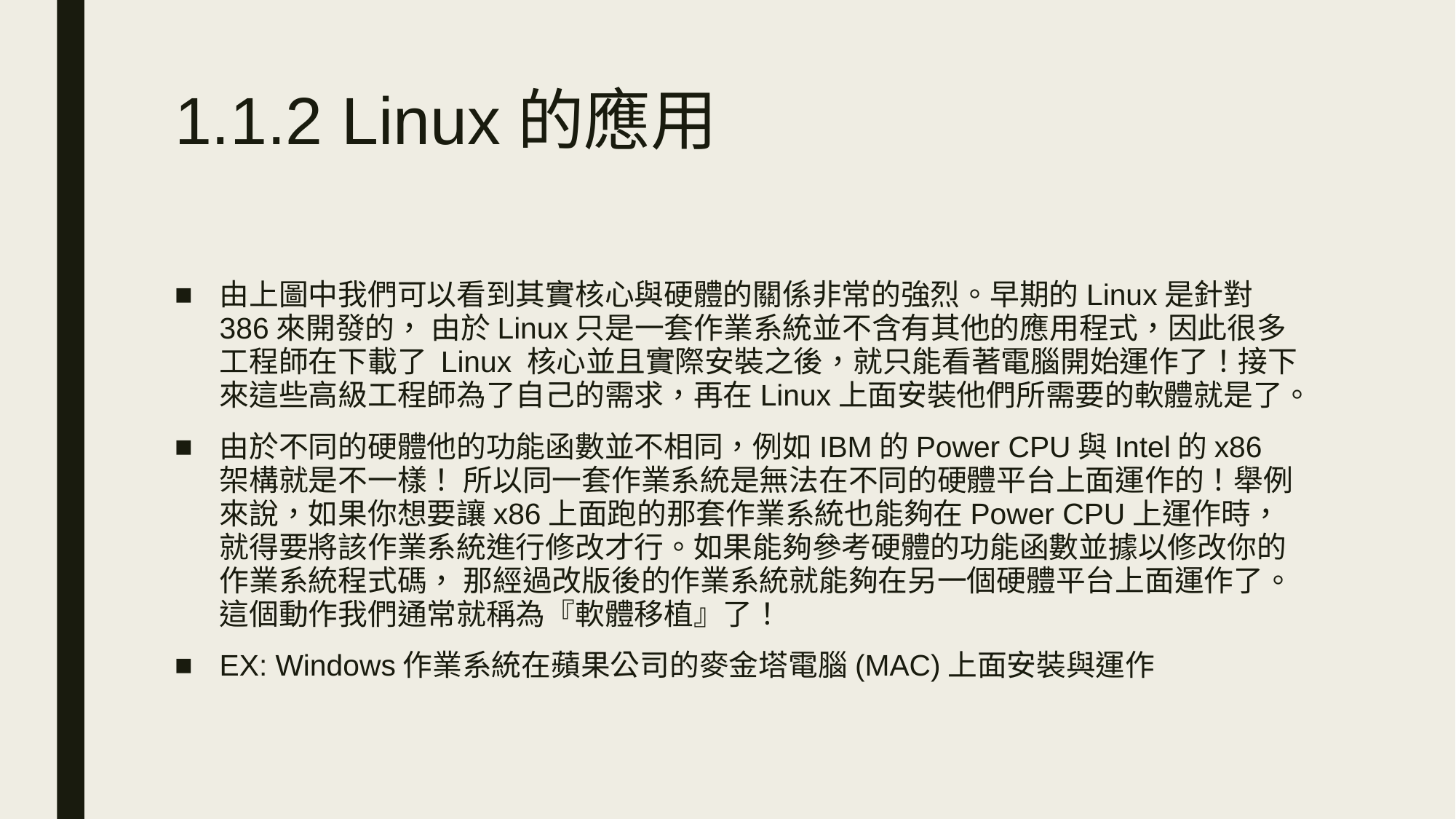

# 1.1.2 Linux的應用
由上圖中我們可以看到其實核心與硬體的關係非常的強烈。早期的Linux是針對386來開發的， 由於Linux只是一套作業系統並不含有其他的應用程式，因此很多工程師在下載了 Linux 核心並且實際安裝之後，就只能看著電腦開始運作了！接下來這些高級工程師為了自己的需求，再在Linux上面安裝他們所需要的軟體就是了。
由於不同的硬體他的功能函數並不相同，例如IBM的Power CPU與Intel的x86架構就是不一樣！ 所以同一套作業系統是無法在不同的硬體平台上面運作的！舉例來說，如果你想要讓x86上面跑的那套作業系統也能夠在Power CPU上運作時，就得要將該作業系統進行修改才行。如果能夠參考硬體的功能函數並據以修改你的作業系統程式碼， 那經過改版後的作業系統就能夠在另一個硬體平台上面運作了。 這個動作我們通常就稱為『軟體移植』了！
EX: Windows作業系統在蘋果公司的麥金塔電腦(MAC)上面安裝與運作